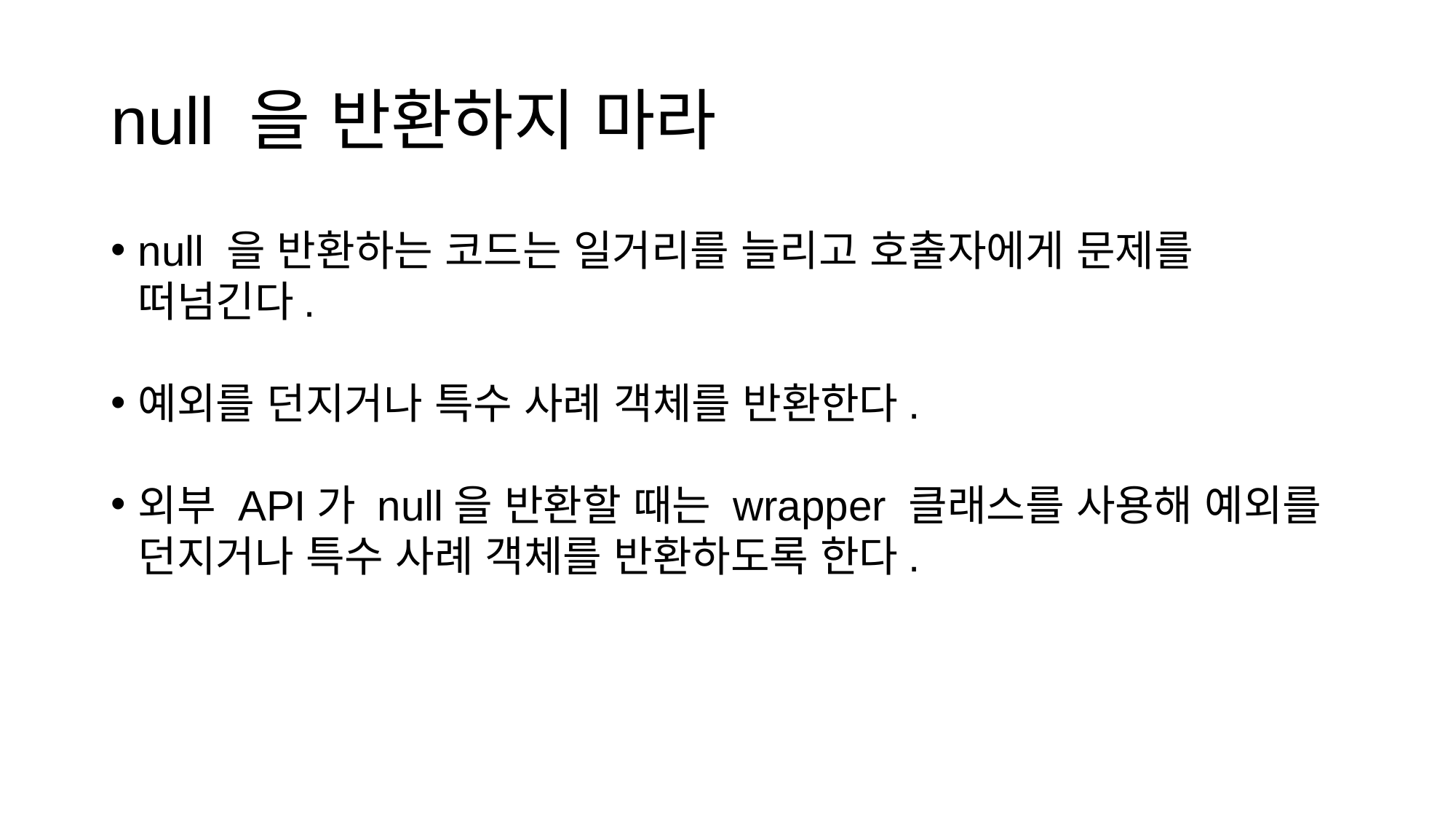

# null 을 반환하지 마라
null 을 반환하는 코드는 일거리를 늘리고 호출자에게 문제를 떠넘긴다.

예외를 던지거나 특수 사례 객체를 반환한다.

외부 API가 null을 반환할 때는 wrapper 클래스를 사용해 예외를 던지거나 특수 사례 객체를 반환하도록 한다.